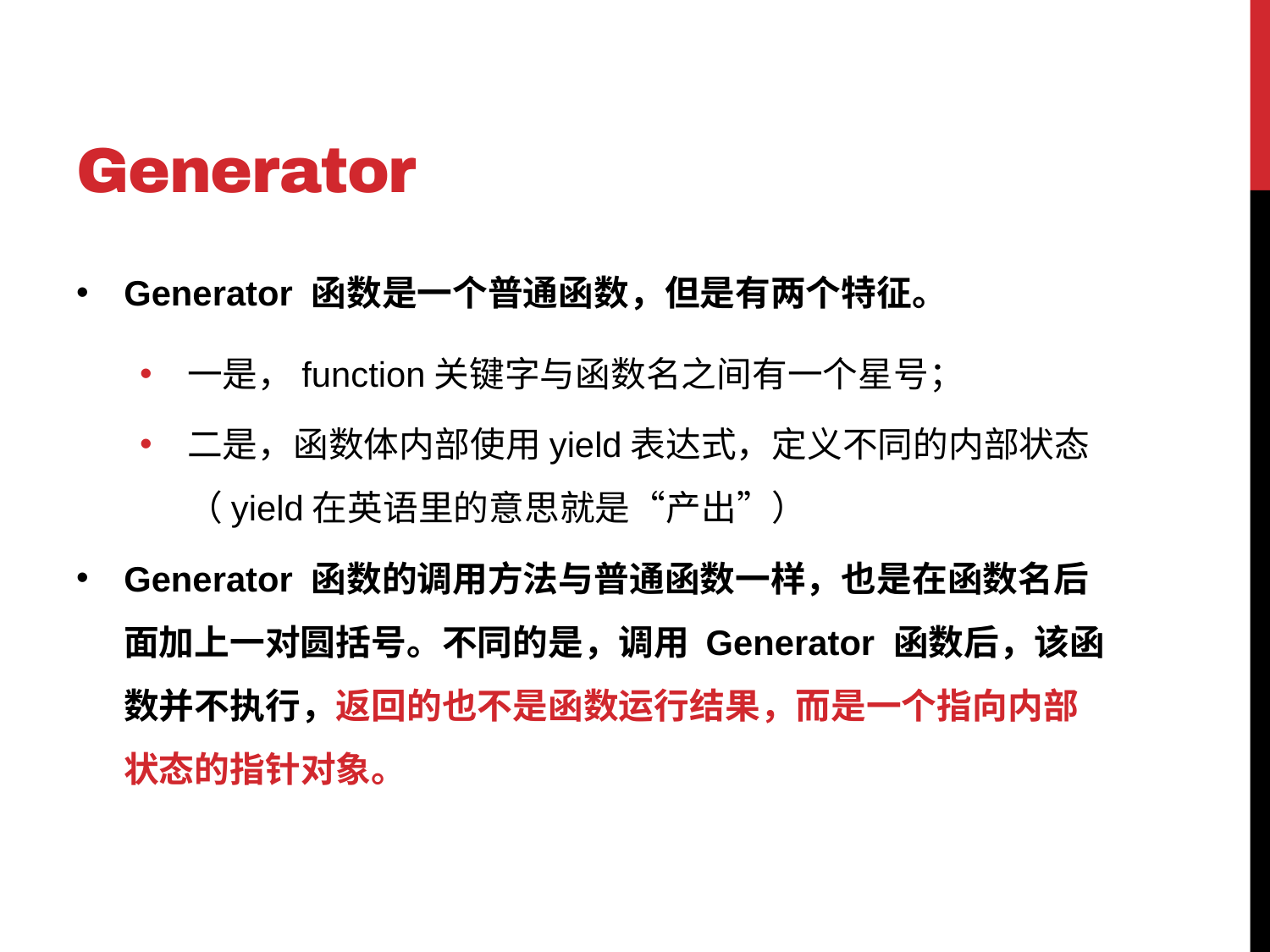

# Generator
Generator 函数是一个普通函数，但是有两个特征。
一是，function关键字与函数名之间有一个星号；
二是，函数体内部使用yield表达式，定义不同的内部状态（yield在英语里的意思就是“产出”）
Generator 函数的调用方法与普通函数一样，也是在函数名后面加上一对圆括号。不同的是，调用 Generator 函数后，该函数并不执行，返回的也不是函数运行结果，而是一个指向内部状态的指针对象。